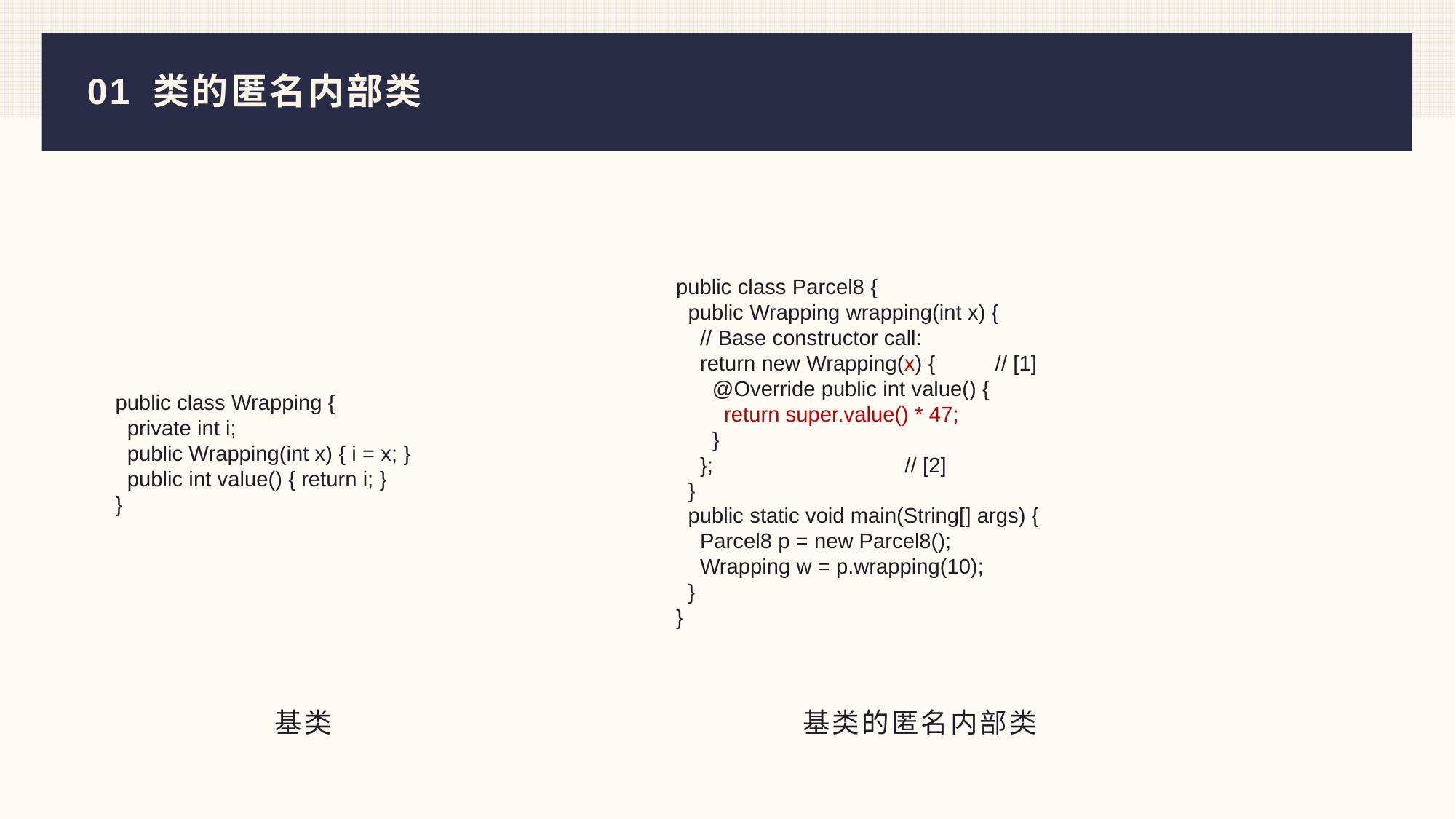

# 01 类的匿名内部类
public class Parcel8 {
  public Wrapping wrapping(int x) {
    // Base constructor call:
    return new Wrapping(x) {          // [1]
      @Override public int value() {
        return super.value() * 47;
      }
    };                                // [2]
  }
  public static void main(String[] args) {
    Parcel8 p = new Parcel8();
    Wrapping w = p.wrapping(10);
  }
}
public class Wrapping {
  private int i;
  public Wrapping(int x) { i = x; }
  public int value() { return i; }
}
基类
基类的匿名内部类